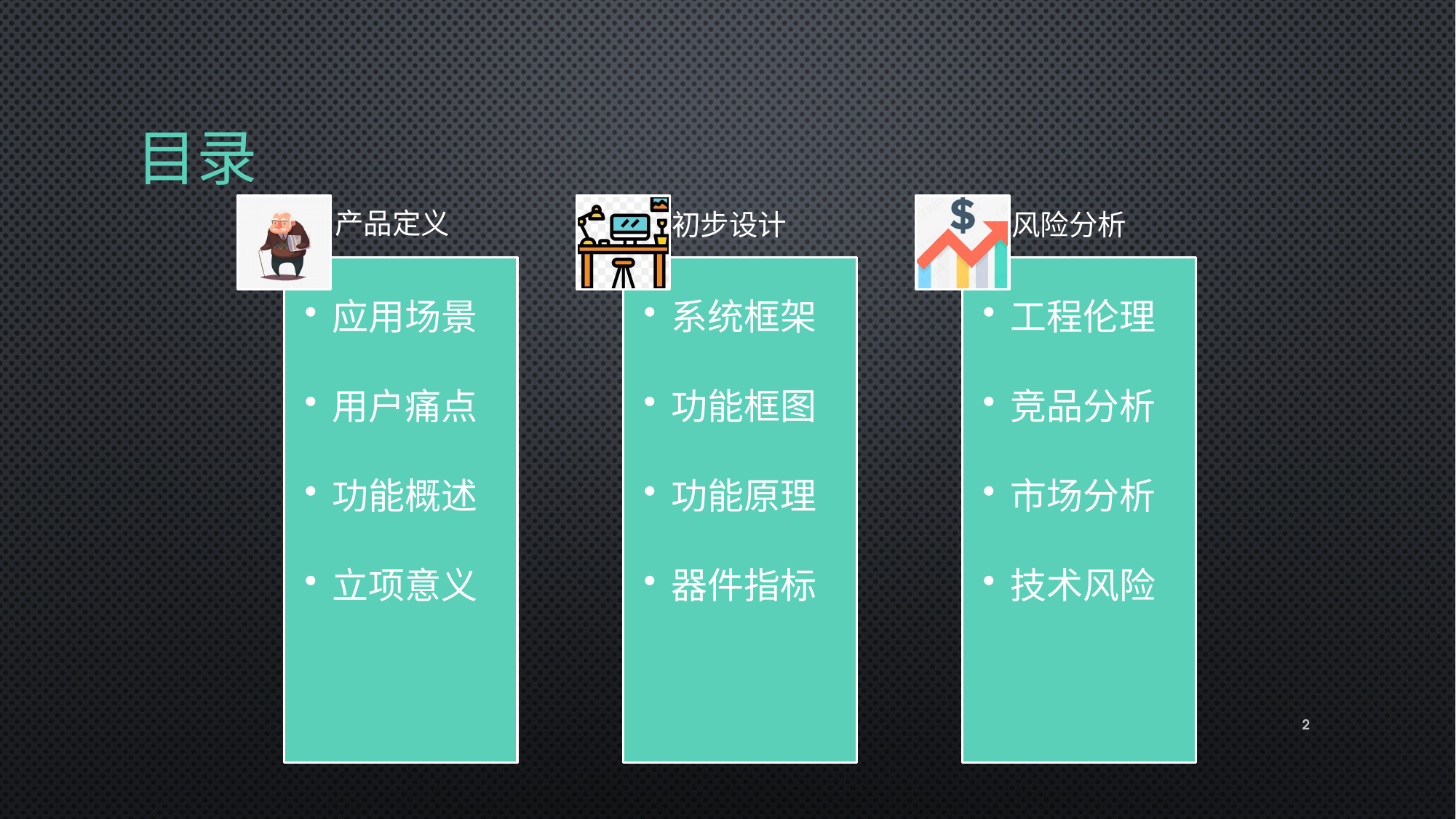

# 目录
产品定义
应用场景

用户痛点

功能概述

立项意义
初步设计
系统框架

功能框图

功能原理

器件指标

风险分析
工程伦理

竞品分析

市场分析

技术风险
2